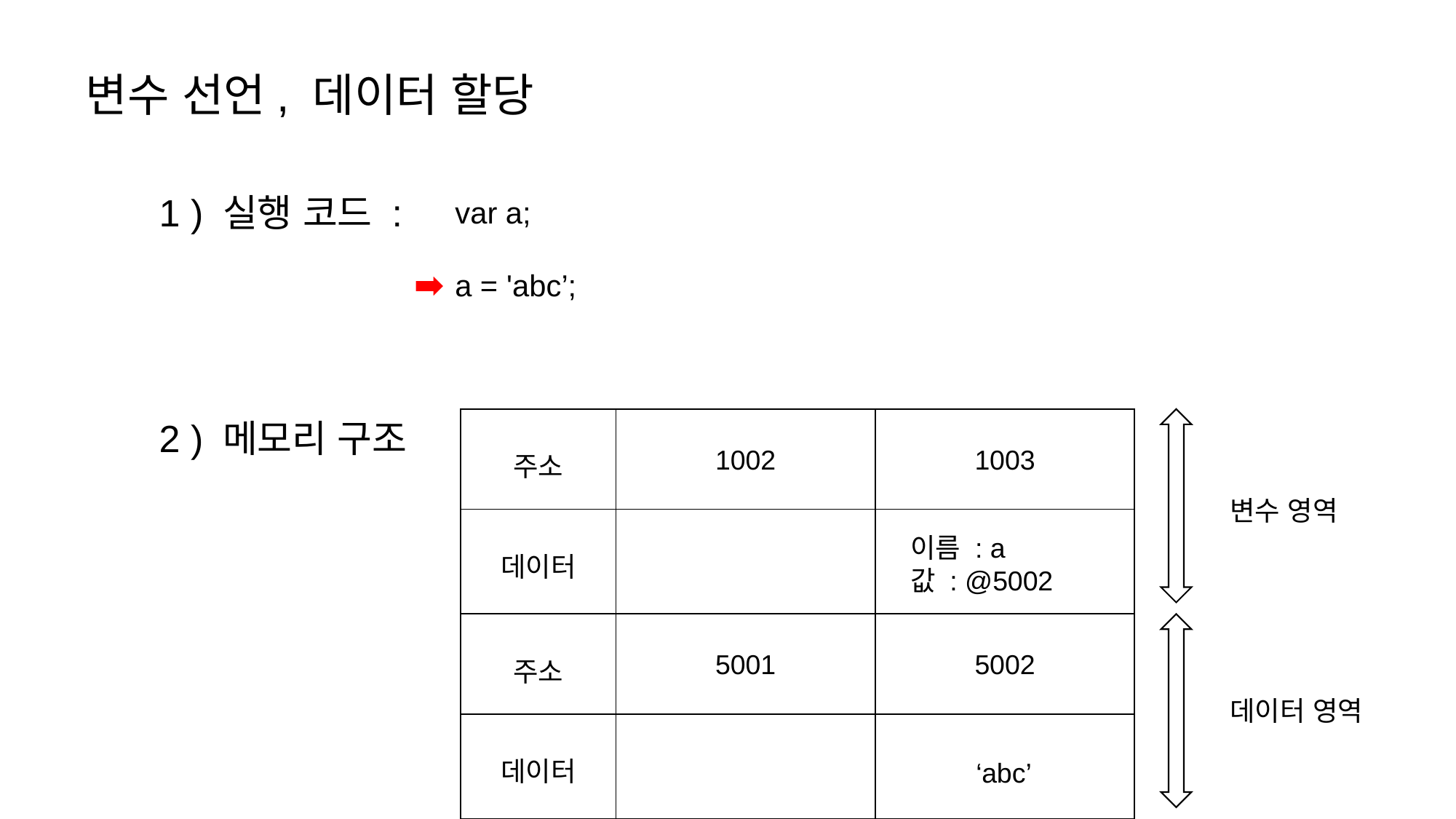

변수 선언, 데이터 할당
1 ) 실행 코드 :

var a;

a = 'abc’;

2 ) 메모리 구조
| 주소 | 1002 | 1003 |
| --- | --- | --- |
| 데이터 |  |  |

변수 영역
이름 : a
값 : @5002
| 주소 | 5001 | 5002 |
| --- | --- | --- |
| 데이터 |  |  |

데이터 영역
‘abc’